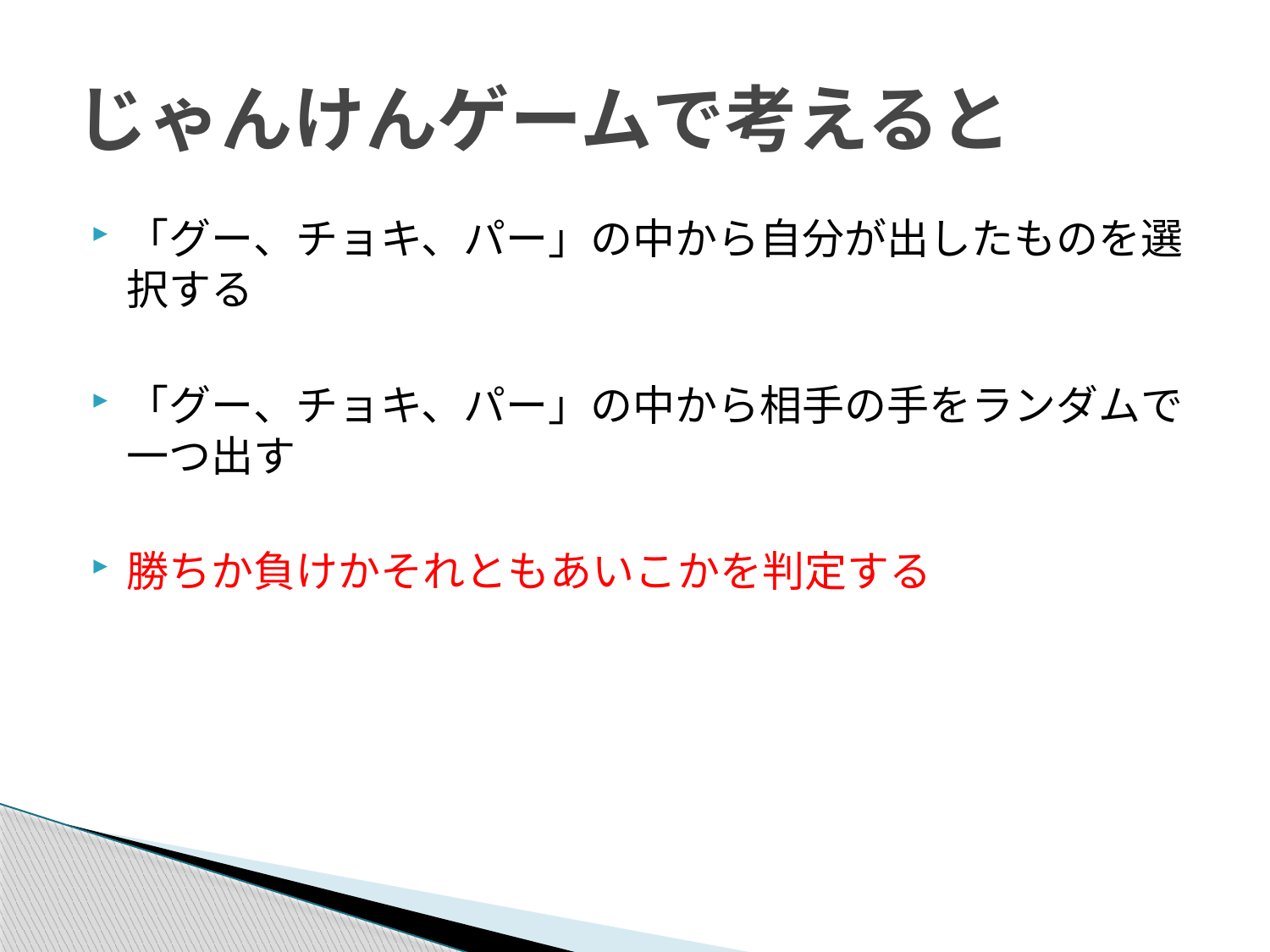

# じゃんけんゲームで考えると
「グー、チョキ、パー」の中から自分が出したものを選択する

「グー、チョキ、パー」の中から相手の手をランダムで一つ出す

勝ちか負けかそれともあいこかを判定する